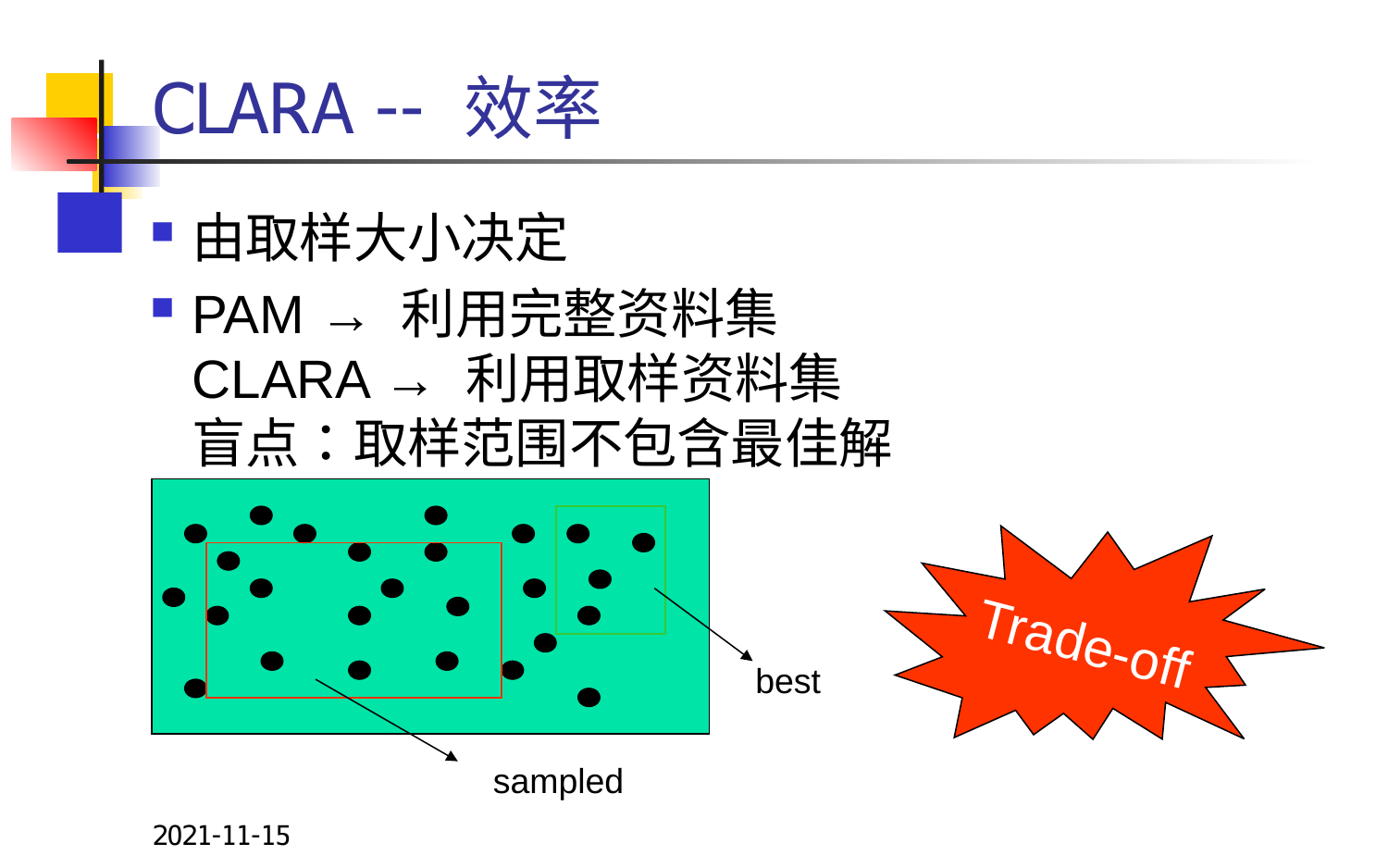

CLARA -- 效率
由取样大小决定
PAM → 利用完整资料集
CLARA → 利用取样资料集
盲点：取样范围不包含最佳解

best

sampled
Trade-off
55
2021-11-15